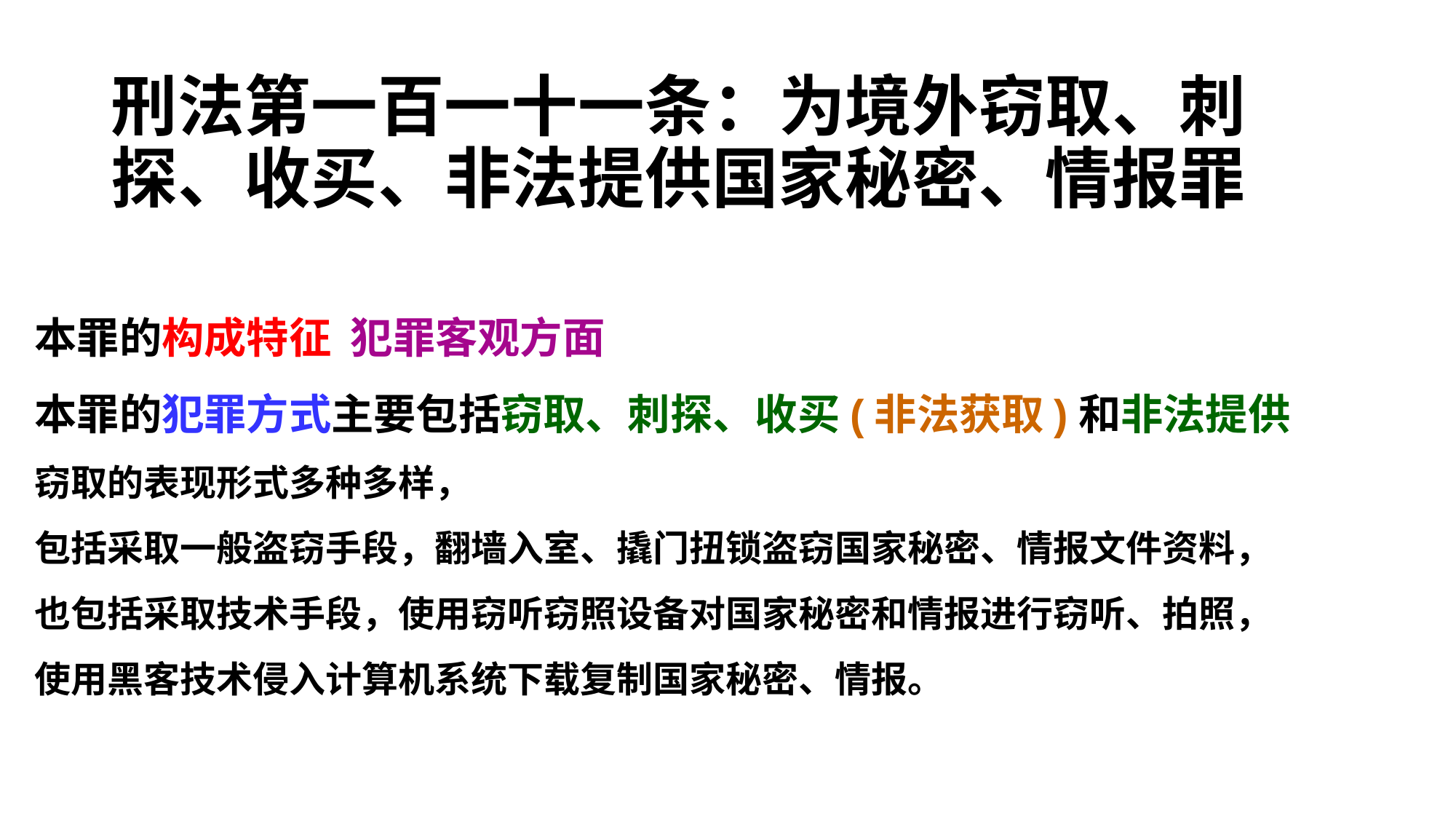

# 刑法第一百一十一条：为境外窃取、刺 探、收买、非法提供国家秘密、情报罪
本罪的构成特征  犯罪客观方面
本罪的犯罪方式主要包括窃取、刺探、收买(非法获取)和非法提供
窃取的表现形式多种多样，
包括采取一般盗窃手段，翻墙入室、撬门扭锁盗窃国家秘密、情报文件资料，
也包括采取技术手段，使用窃听窃照设备对国家秘密和情报进行窃听、拍照，
使用黑客技术侵入计算机系统下载复制国家秘密、情报。